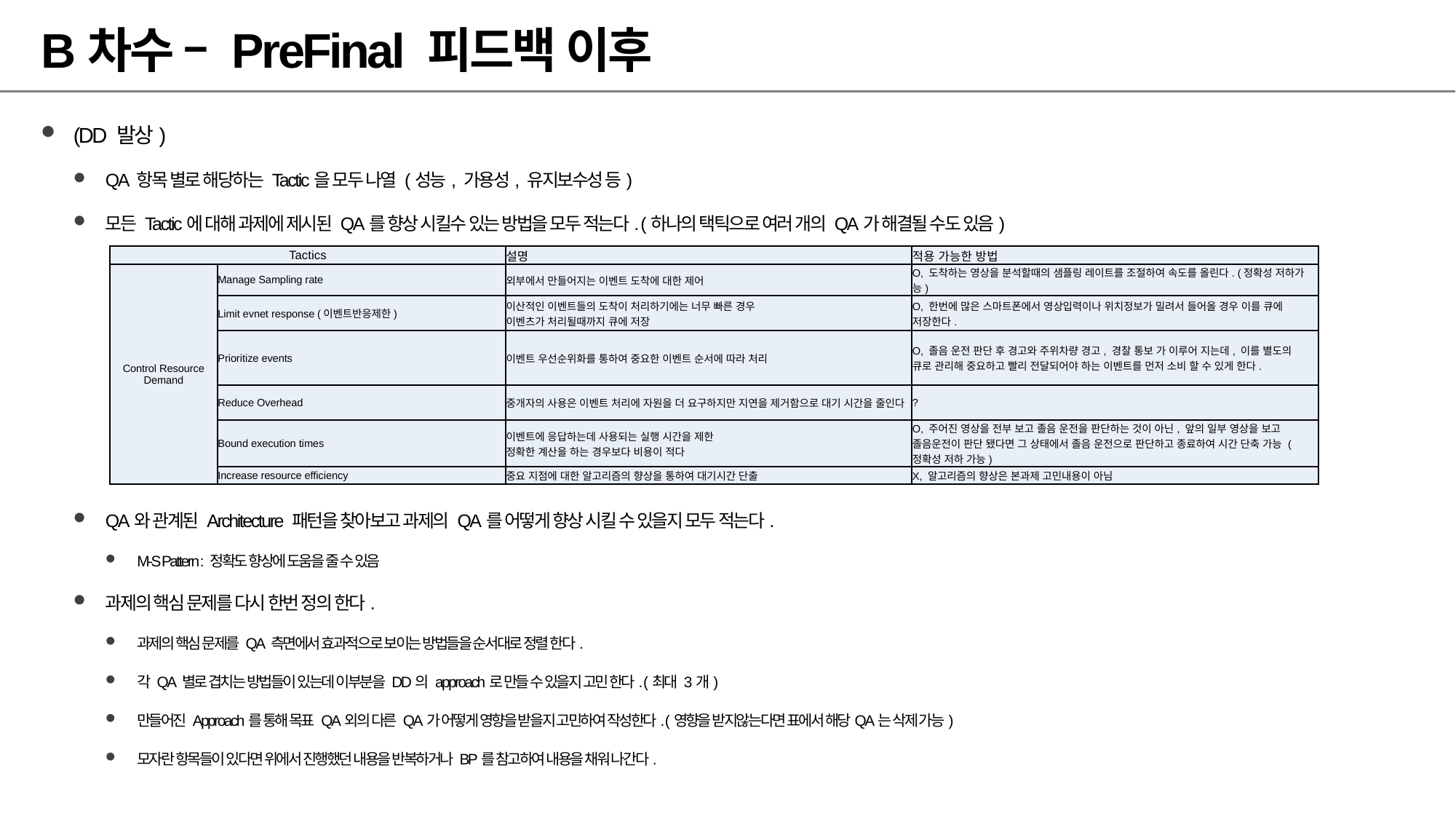

# B차수 – PreFinal 피드백 이후
(DD 발상)
QA 항목 별로 해당하는 Tactic을 모두 나열 (성능, 가용성, 유지보수성 등)
모든 Tactic에 대해 과제에 제시된 QA를 향상 시킬수 있는 방법을 모두 적는다. (하나의 택틱으로 여러 개의 QA가 해결될 수도 있음)

QA와 관계된 Architecture 패턴을 찾아보고 과제의 QA를 어떻게 향상 시킬 수 있을지 모두 적는다.
M-S Pattern : 정확도 향상에 도움을 줄 수 있음
과제의 핵심 문제를 다시 한번 정의 한다.
과제의 핵심 문제를 QA 측면에서 효과적으로 보이는 방법들을 순서대로 정렬 한다.
각 QA 별로 겹치는 방법들이 있는데 이부분을 DD의 approach로 만들 수 있을지 고민 한다. (최대 3개)
만들어진 Approach를 통해 목표 QA외의 다른 QA가 어떻게 영향을 받을지 고민하여 작성한다. (영향을 받지않는다면 표에서 해당QA는 삭제 가능)
모자란 항목들이 있다면 위에서 진행했던 내용을 반복하거나 BP를 참고하여 내용을 채워 나간다.

| Tactics |  | 설명 | 적용 가능한 방법 |
| --- | --- | --- | --- |
| Control Resource Demand | Manage Sampling rate | 외부에서 만들어지는 이벤트 도착에 대한 제어 | O, 도착하는 영상을 분석할때의 샘플링 레이트를 조절하여 속도를 올린다. (정확성 저하가능) |
|  | Limit evnet response (이벤트반응제한) | 이산적인 이벤트들의 도착이 처리하기에는 너무 빠른 경우 이벤츠가 처리될때까지 큐에 저장 | O, 한번에 많은 스마트폰에서 영상입력이나 위치정보가 밀려서 들어올 경우 이를 큐에 저장한다. |
|  | Prioritize events | 이벤트 우선순위화를 통하여 중요한 이벤트 순서에 따라 처리 | O, 졸음 운전 판단 후 경고와 주위차량 경고, 경찰 통보 가 이루어 지는데, 이를 별도의 큐로 관리해 중요하고 빨리 전달되어야 하는 이벤트를 먼저 소비 할 수 있게 한다. |
|  | Reduce Overhead | 중개자의 사용은 이벤트 처리에 자원을 더 요구하지만 지연을 제거함으로 대기 시간을 줄인다 | ? |
|  | Bound execution times | 이벤트에 응답하는데 사용되는 실행 시간을 제한 정확한 계산을 하는 경우보다 비용이 적다 | O, 주어진 영상을 전부 보고 졸음 운전을 판단하는 것이 아닌, 앞의 일부 영상을 보고 졸음운전이 판단 됐다면 그 상태에서 졸음 운전으로 판단하고 종료하여 시간 단축 가능 (정확성 저하 가능) |
|  | Increase resource efficiency | 중요 지점에 대한 알고리즘의 향상을 통하여 대기시간 단출 | X, 알고리즘의 향상은 본과제 고민내용이 아님 |